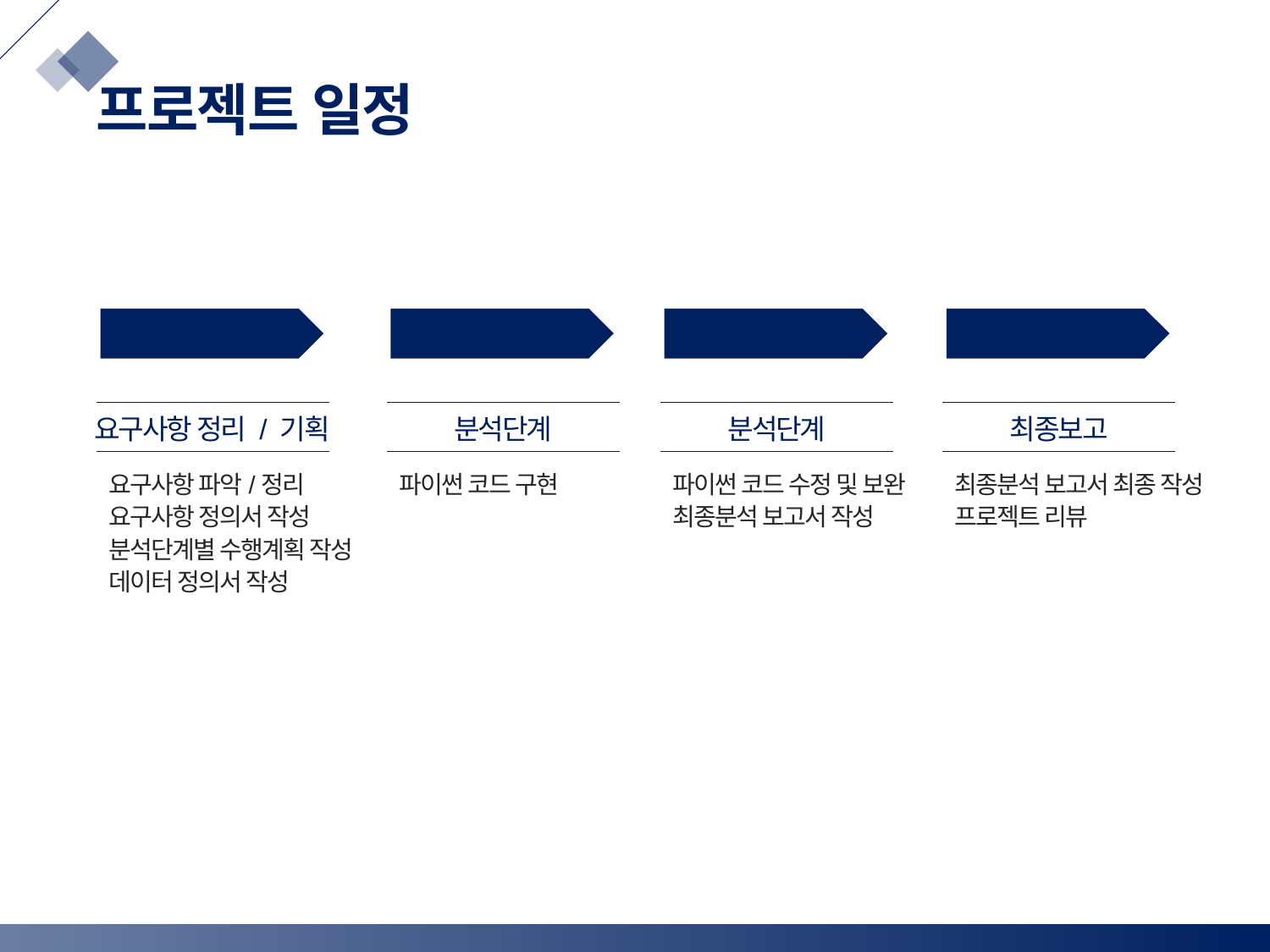

프로젝트 일정
6/7
6/8
6/9~10
6/11

요구사항 정리 / 기획
분석단계
최종보고
분석단계
요구사항 파악/정리
요구사항 정의서 작성
분석단계별 수행계획 작성
데이터 정의서 작성
파이썬 코드 구현
파이썬 코드 수정 및 보완
최종분석 보고서 작성
최종분석 보고서 최종 작성
프로젝트 리뷰